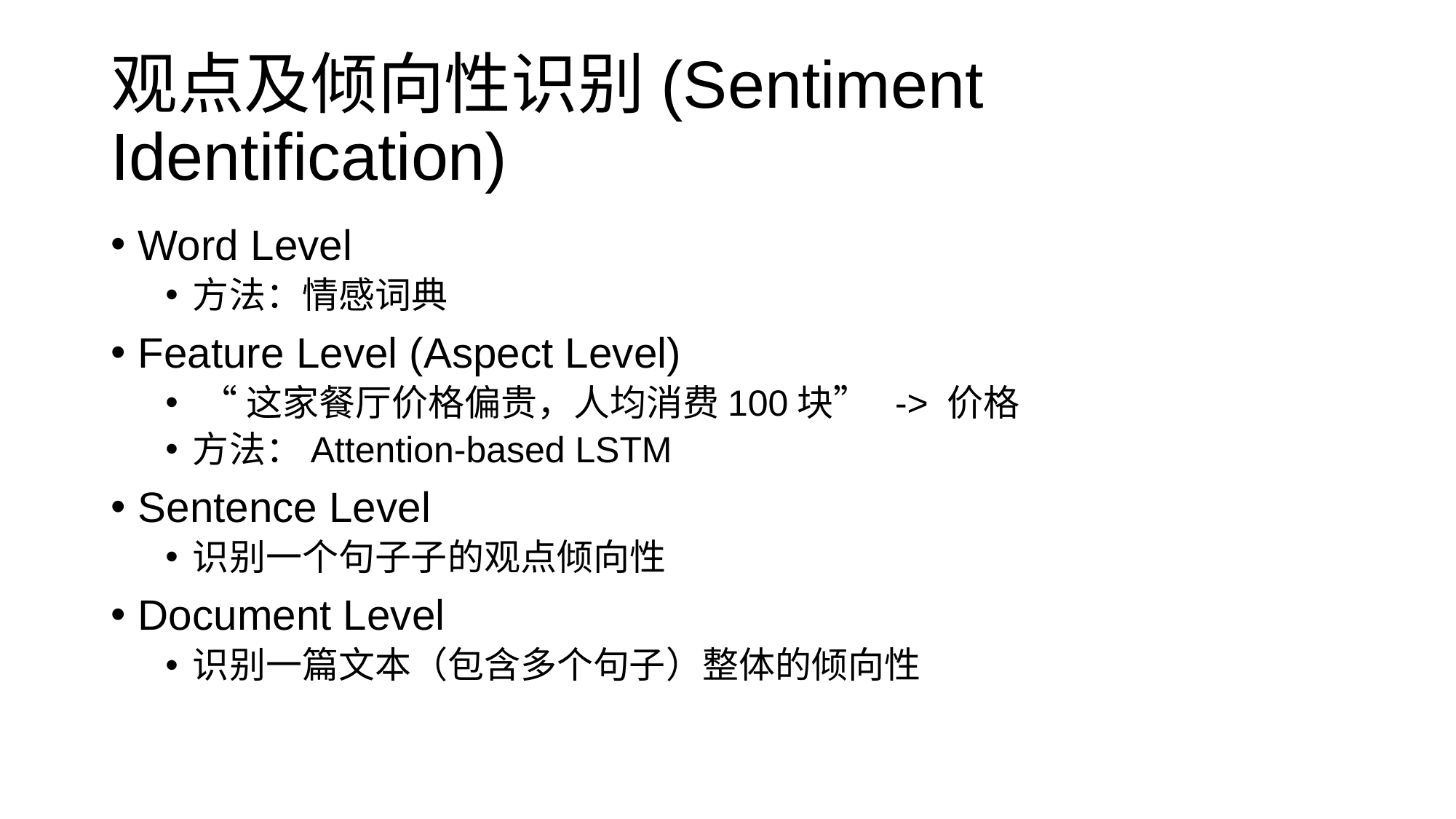

# 观点及倾向性识别(Sentiment Identification)
Word Level
方法：情感词典
Feature Level (Aspect Level)
 “这家餐厅价格偏贵，人均消费100块”  -> 价格
方法：Attention-based LSTM
Sentence Level
识别一个句⼦子的观点倾向性
Document Level
识别一篇文本（包含多个句子）整体的倾向性